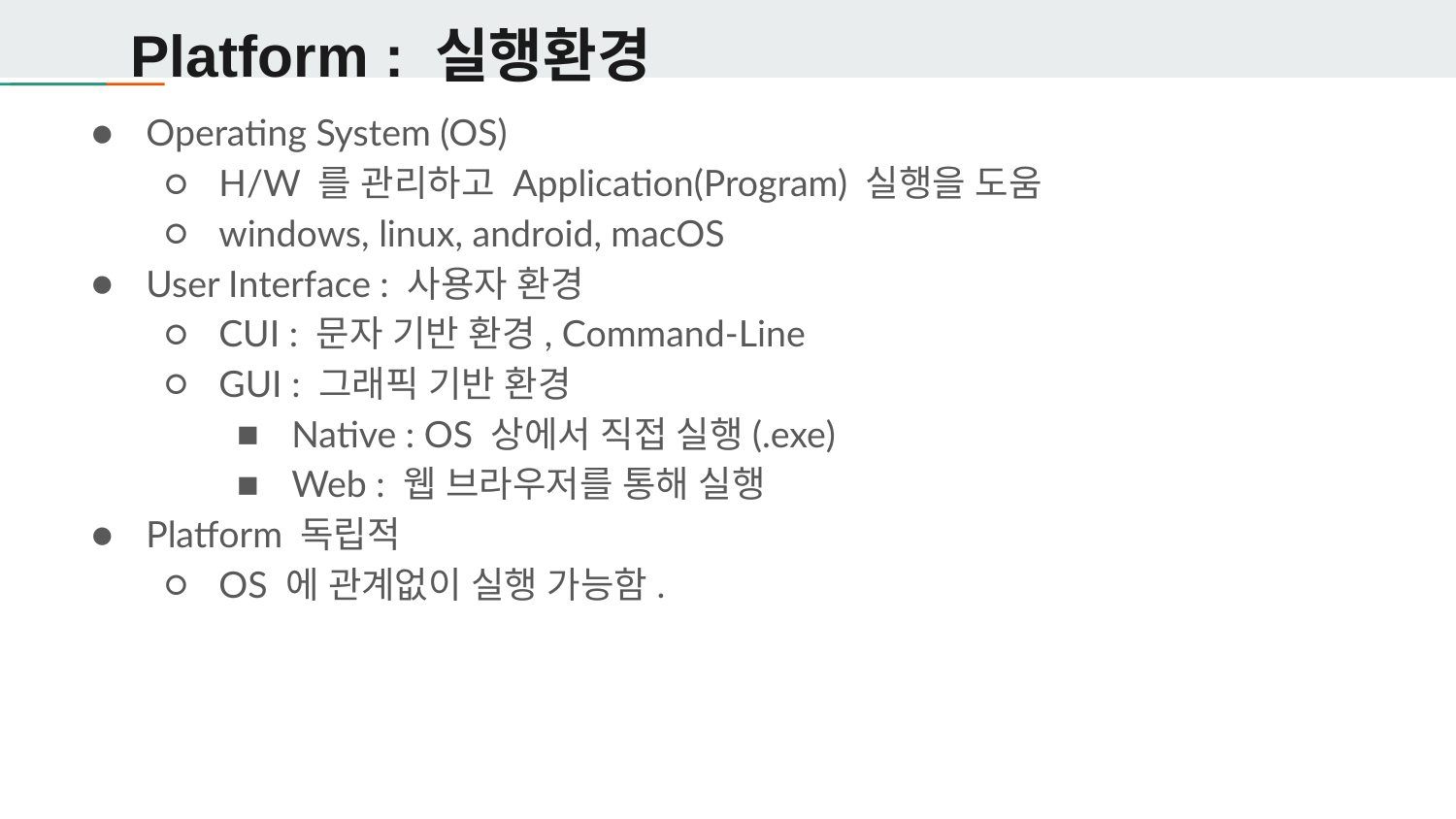

# Platform : 실행환경
Operating System (OS)
H/W 를 관리하고 Application(Program) 실행을 도움
windows, linux, android, macOS
User Interface : 사용자 환경
CUI : 문자 기반 환경, Command-Line
GUI : 그래픽 기반 환경
Native : OS 상에서 직접 실행(.exe)
Web : 웹 브라우저를 통해 실행
Platform 독립적
OS 에 관계없이 실행 가능함.